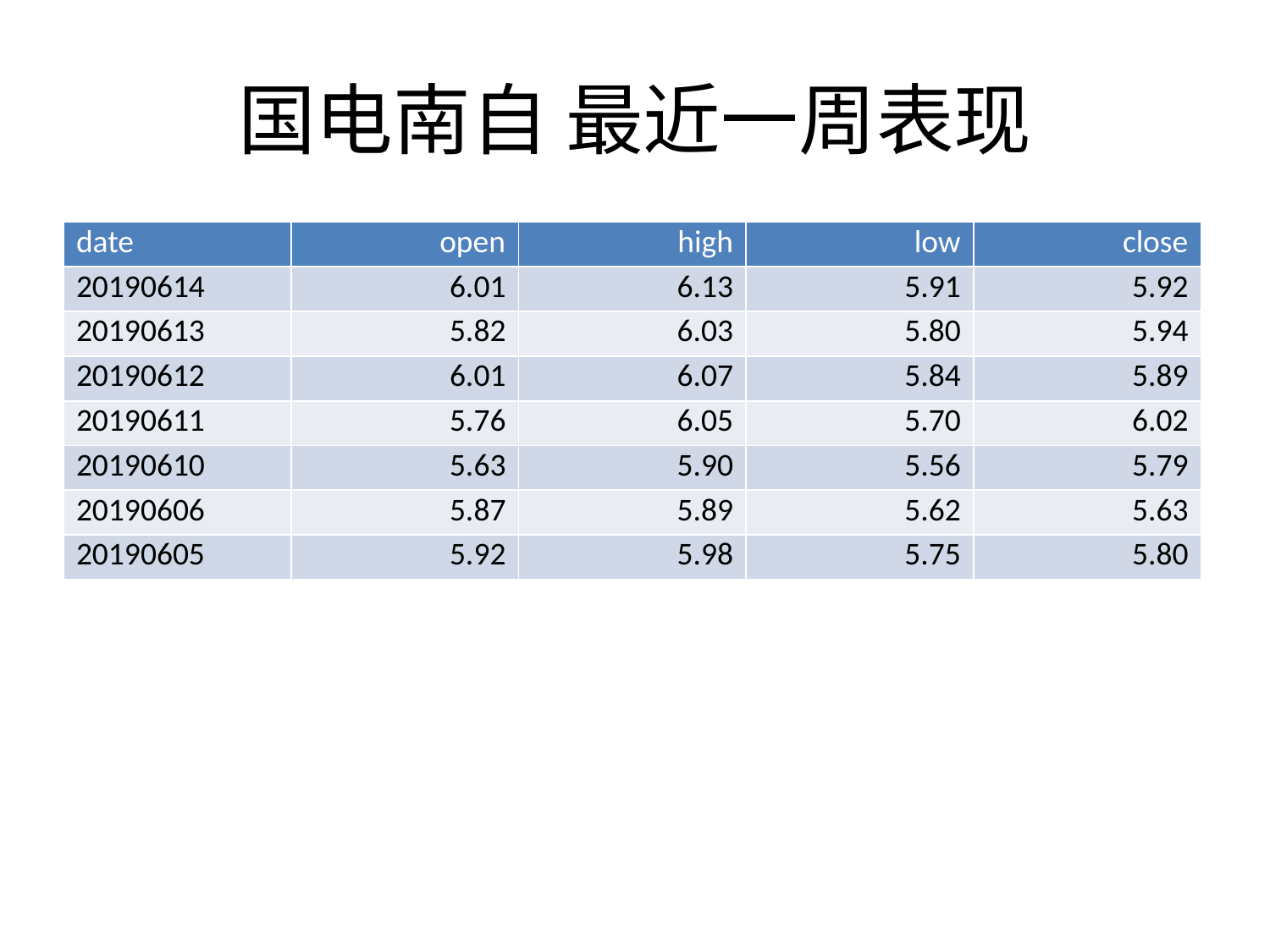

# 国电南自 最近一周表现
| date | open | high | low | close |
| --- | --- | --- | --- | --- |
| 20190614 | 6.01 | 6.13 | 5.91 | 5.92 |
| 20190613 | 5.82 | 6.03 | 5.80 | 5.94 |
| 20190612 | 6.01 | 6.07 | 5.84 | 5.89 |
| 20190611 | 5.76 | 6.05 | 5.70 | 6.02 |
| 20190610 | 5.63 | 5.90 | 5.56 | 5.79 |
| 20190606 | 5.87 | 5.89 | 5.62 | 5.63 |
| 20190605 | 5.92 | 5.98 | 5.75 | 5.80 |